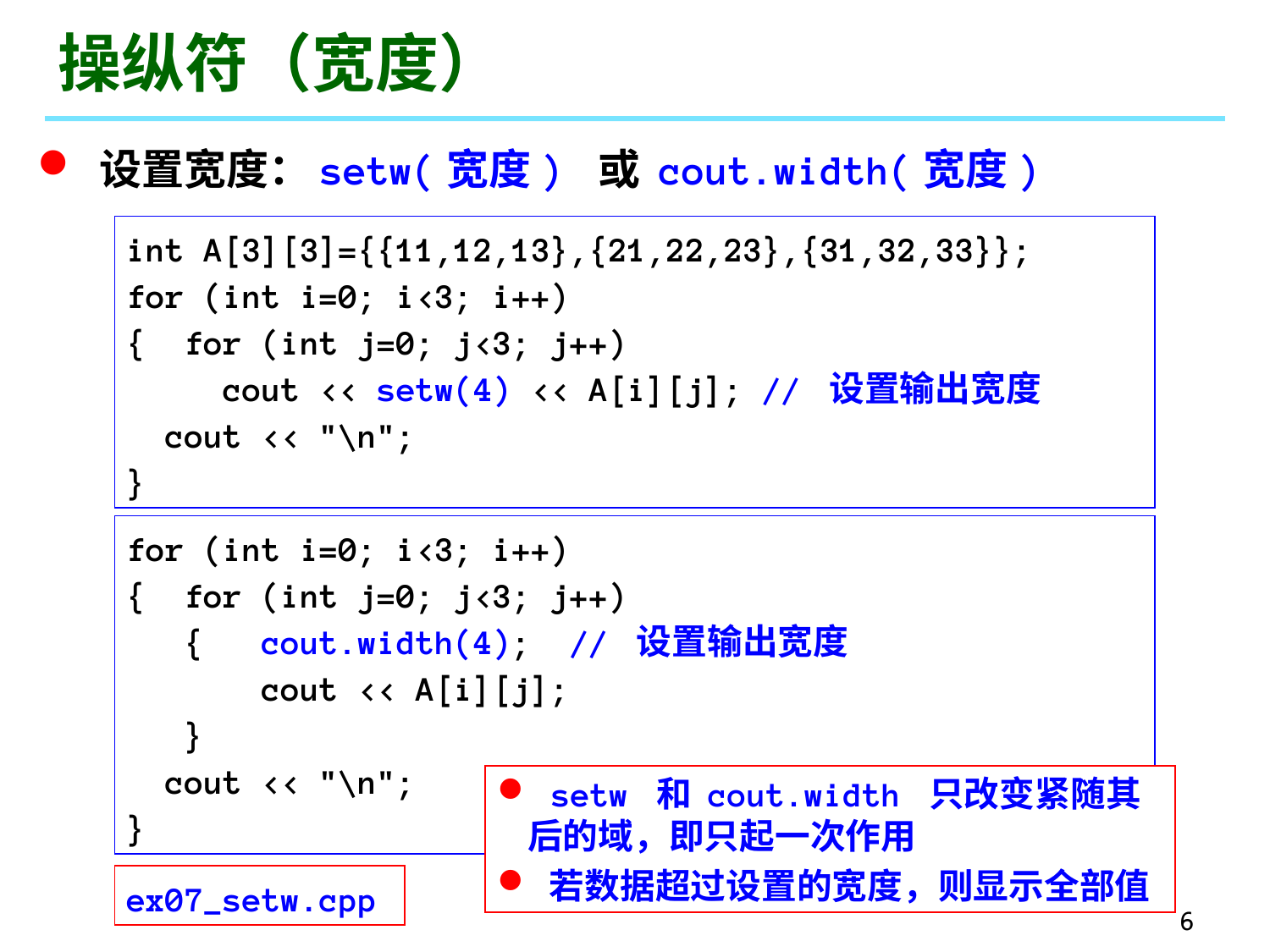

# 操纵符（宽度）
 设置宽度：setw(宽度) 或 cout.width(宽度)
int A[3][3]={{11,12,13},{21,22,23},{31,32,33}};
for (int i=0; i<3; i++)
{  for (int j=0; j<3; j++)
     cout << setw(4) << A[i][j]; // 设置输出宽度
  cout << "\n";
}
for (int i=0; i<3; i++)
{  for (int j=0; j<3; j++)
   {   cout.width(4);  // 设置输出宽度
       cout << A[i][j];
   }
  cout << "\n";
}
 setw 和 cout.width 只改变紧随其后的域，即只起一次作用
 若数据超过设置的宽度，则显示全部值
ex07_setw.cpp
6